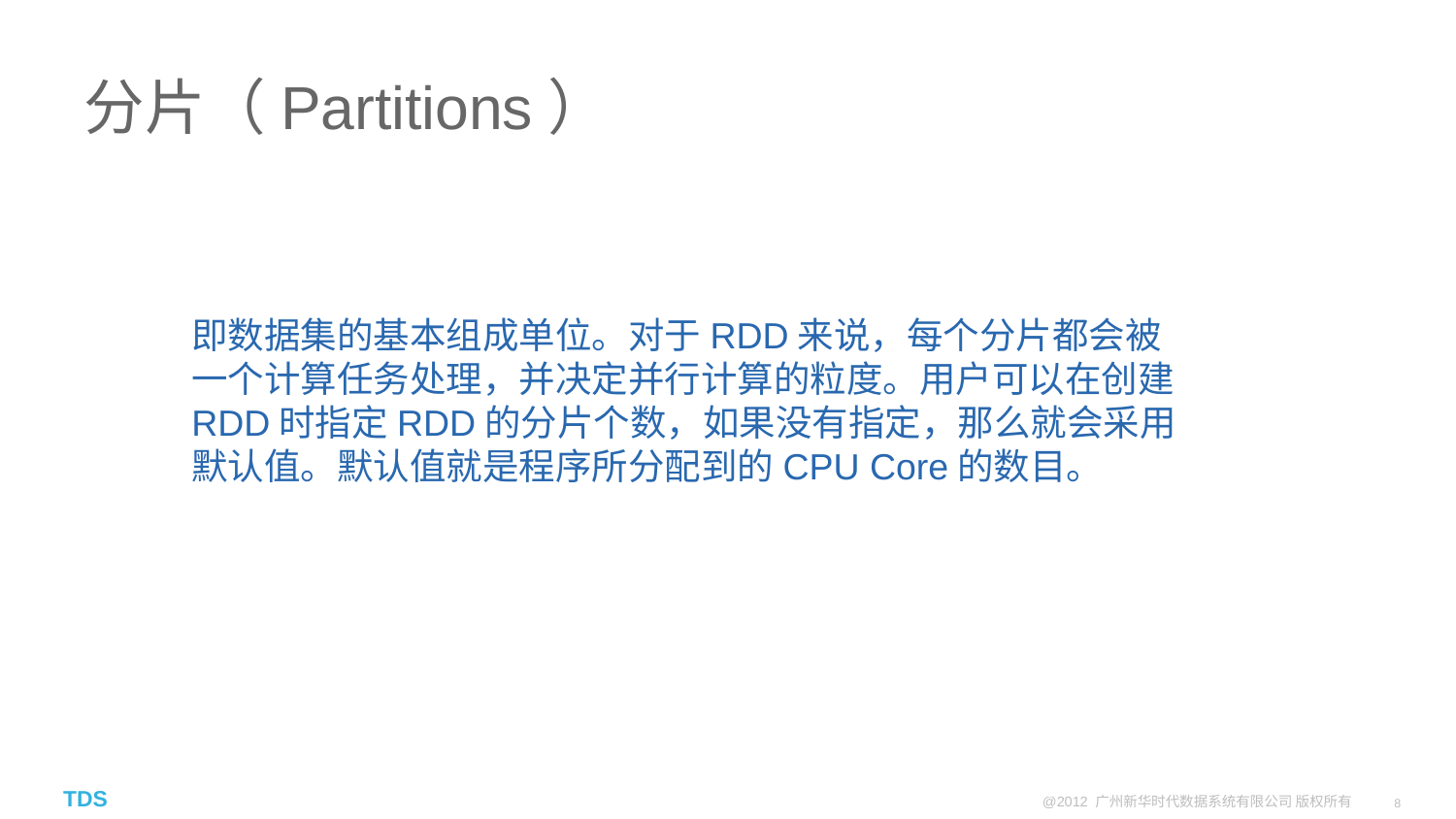

# 分片（Partitions）

即数据集的基本组成单位。对于RDD来说，每个分片都会被一个计算任务处理，并决定并行计算的粒度。用户可以在创建RDD时指定RDD的分片个数，如果没有指定，那么就会采用默认值。默认值就是程序所分配到的CPU Core的数目。